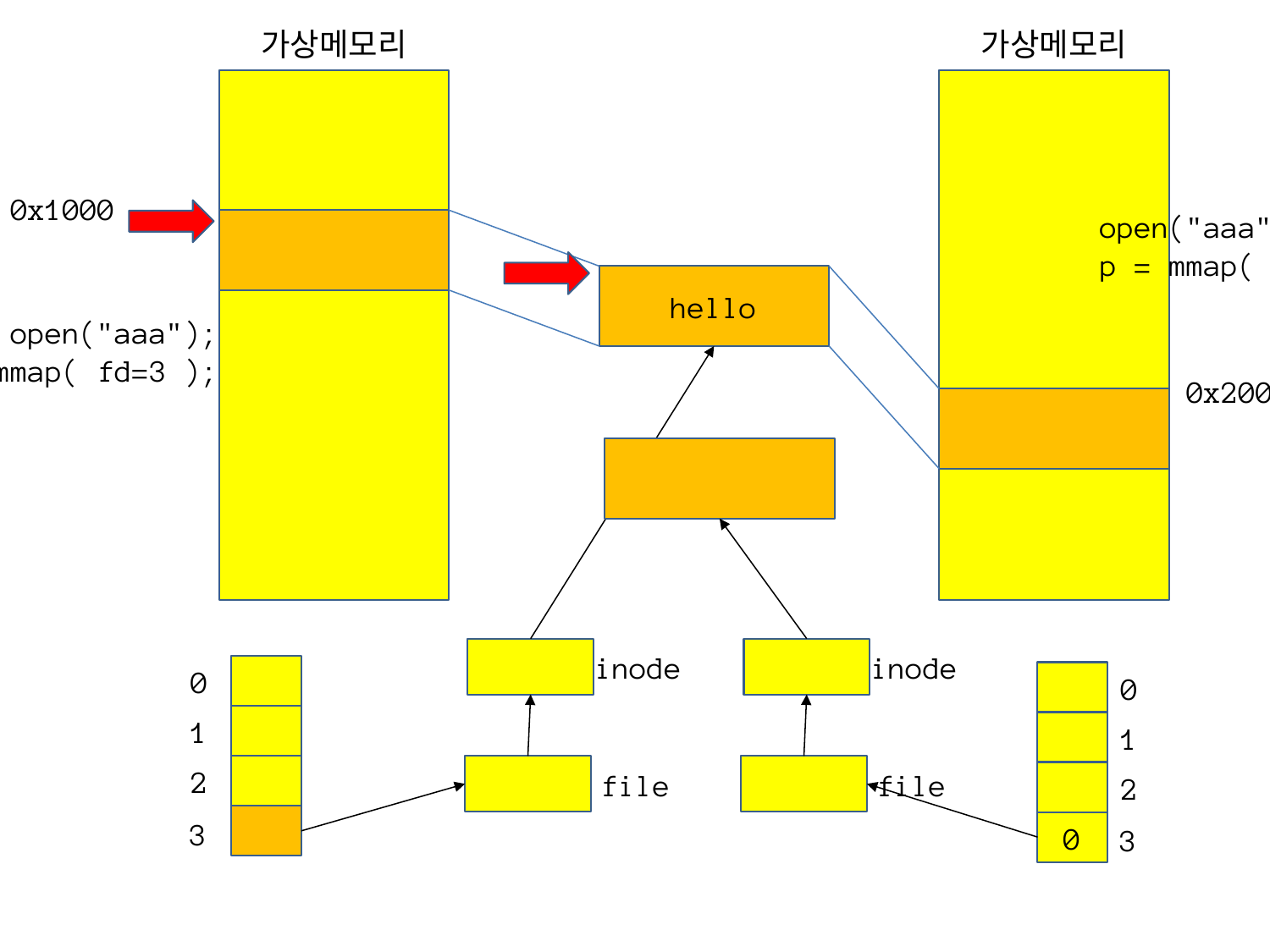

가상메모리
가상메모리

0x1000

open("aaa");
p = mmap( fd=3 );

hello
fd = open("aaa");
p = mmap( fd=3 );
0x2000

inode
inode
0

0
1

1
2

file
file

2

3
0
3